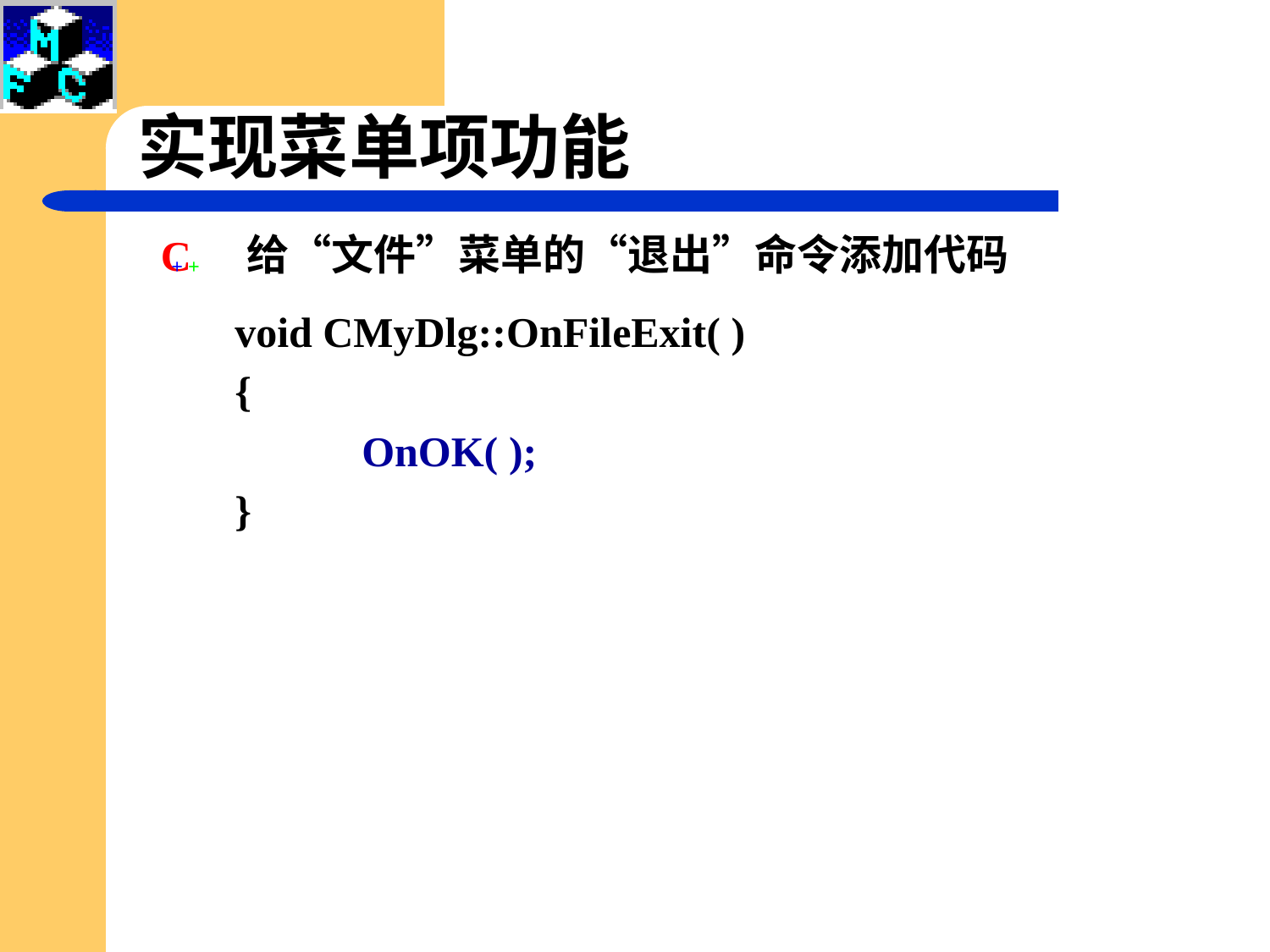

实现菜单项功能
 给“文件”菜单的“退出”命令添加代码
C
+ +
void CMyDlg::OnFileExit( )
{
	OnOK( );
}